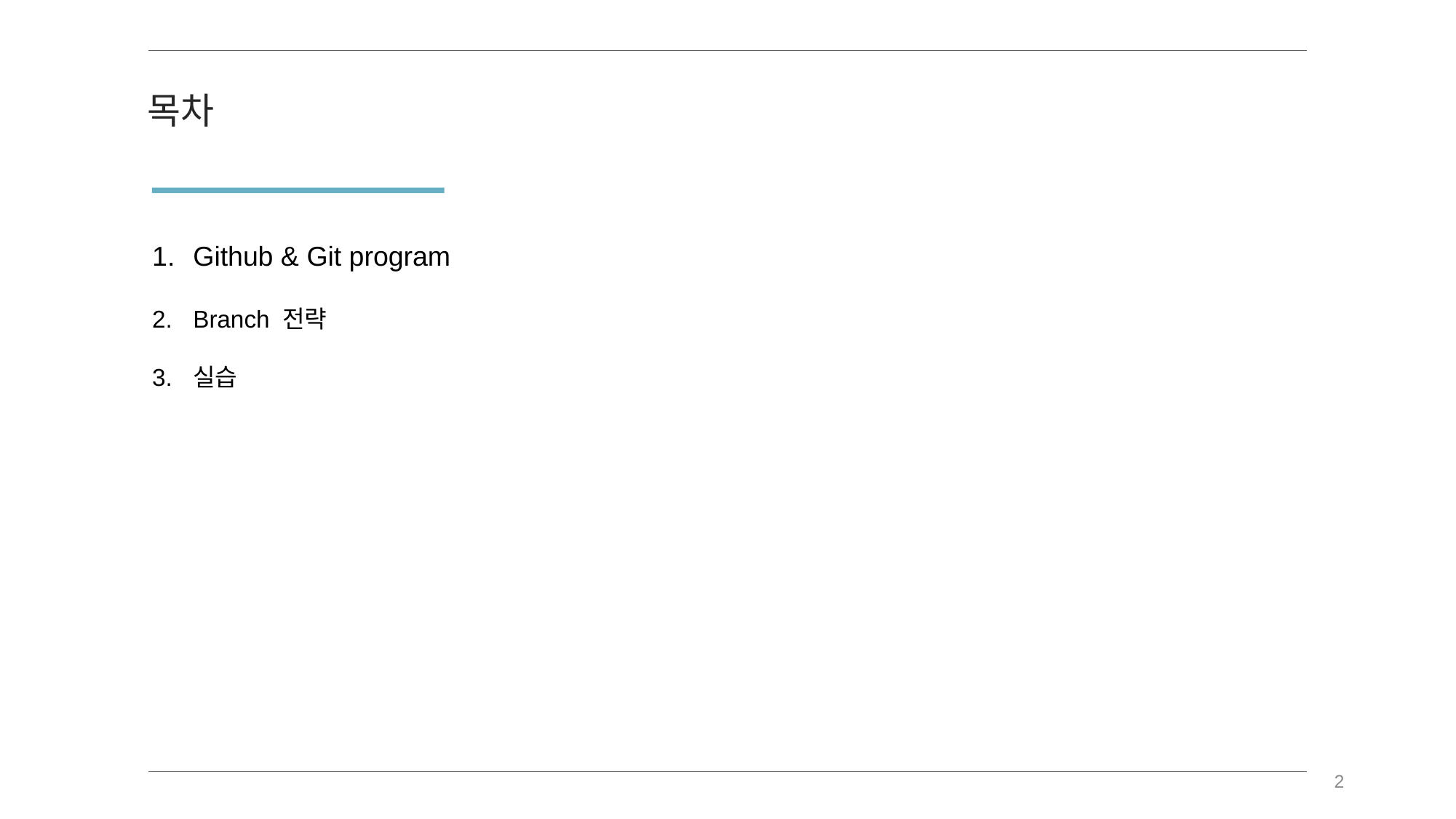

목차

Github & Git program

Branch 전략

실습
2